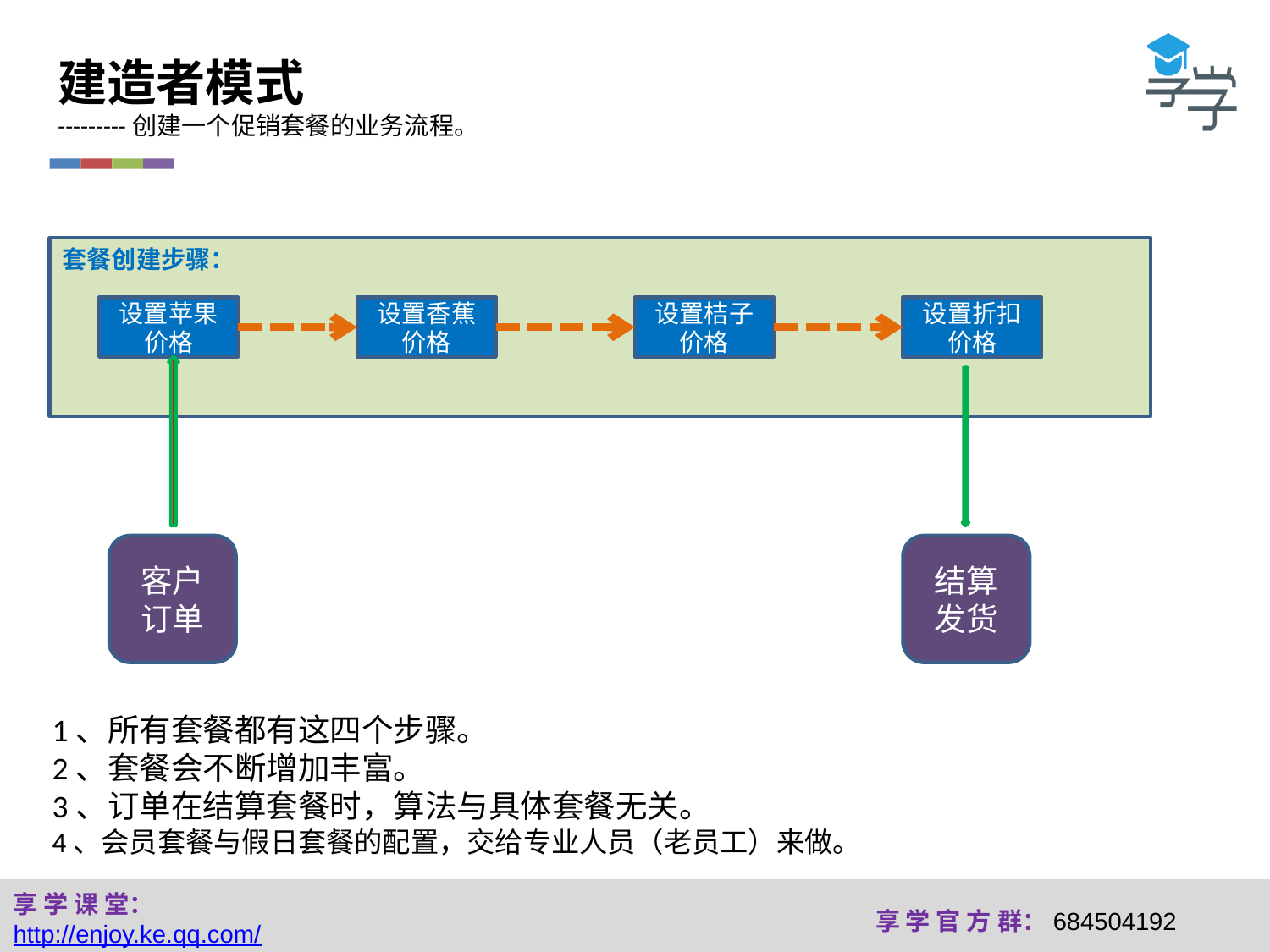

建造者模式
---------创建一个促销套餐的业务流程。

套餐创建步骤：
设置苹果价格
设置香蕉价格
设置桔子价格
设置折扣价格

客户订单
结算发货
1、所有套餐都有这四个步骤。
2、套餐会不断增加丰富。
3、订单在结算套餐时，算法与具体套餐无关。
4、会员套餐与假日套餐的配置，交给专业人员（老员工）来做。